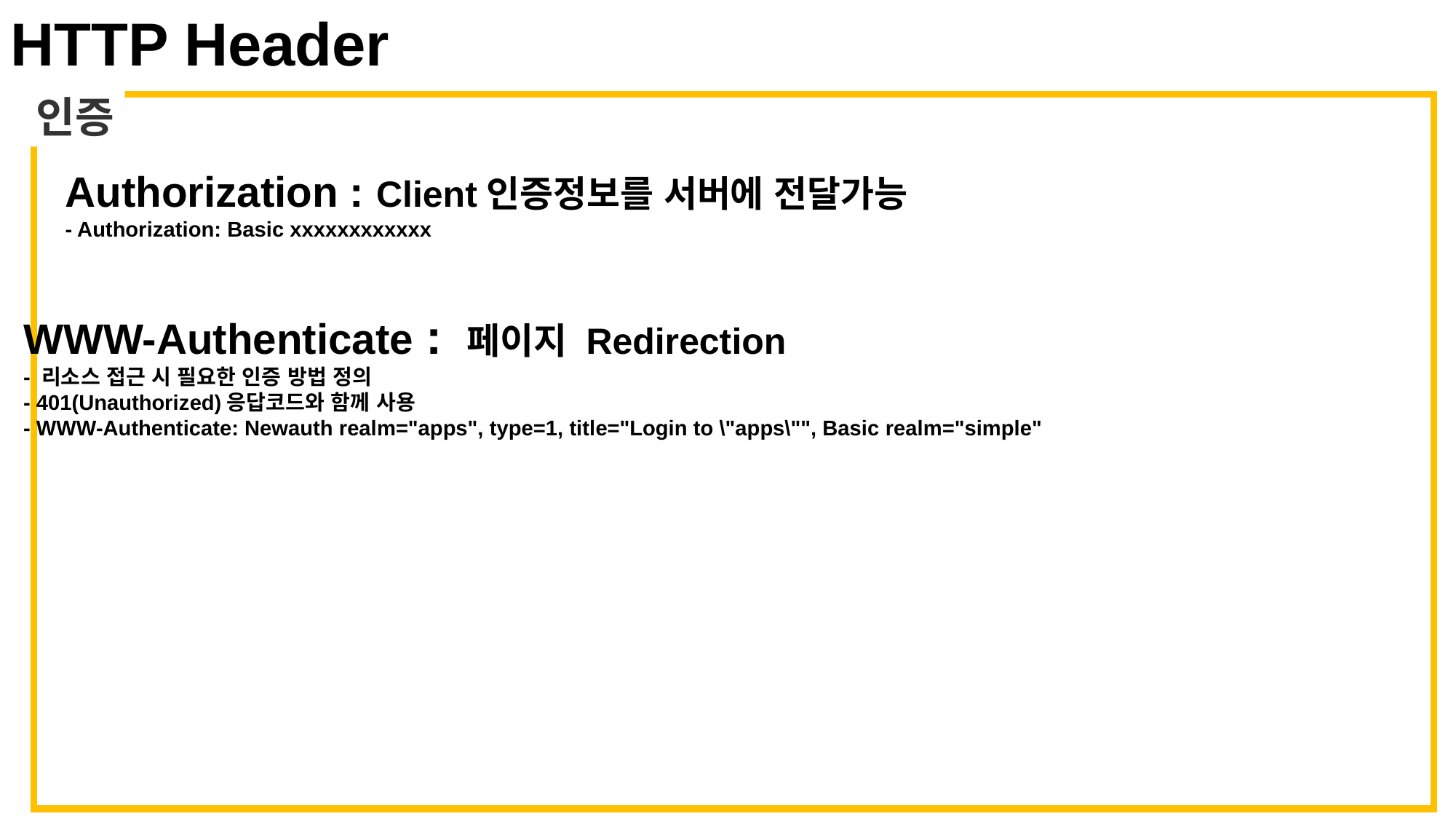

HTTP Header
인증

Authorization : Client인증정보를 서버에 전달가능
- Authorization: Basic xxxxxxxxxxxx
WWW-Authenticate : 페이지 Redirection
- 리소스 접근 시 필요한 인증 방법 정의
- 401(Unauthorized)응답코드와 함께 사용
- WWW-Authenticate: Newauth realm="apps", type=1, title="Login to \"apps\"", Basic realm="simple"